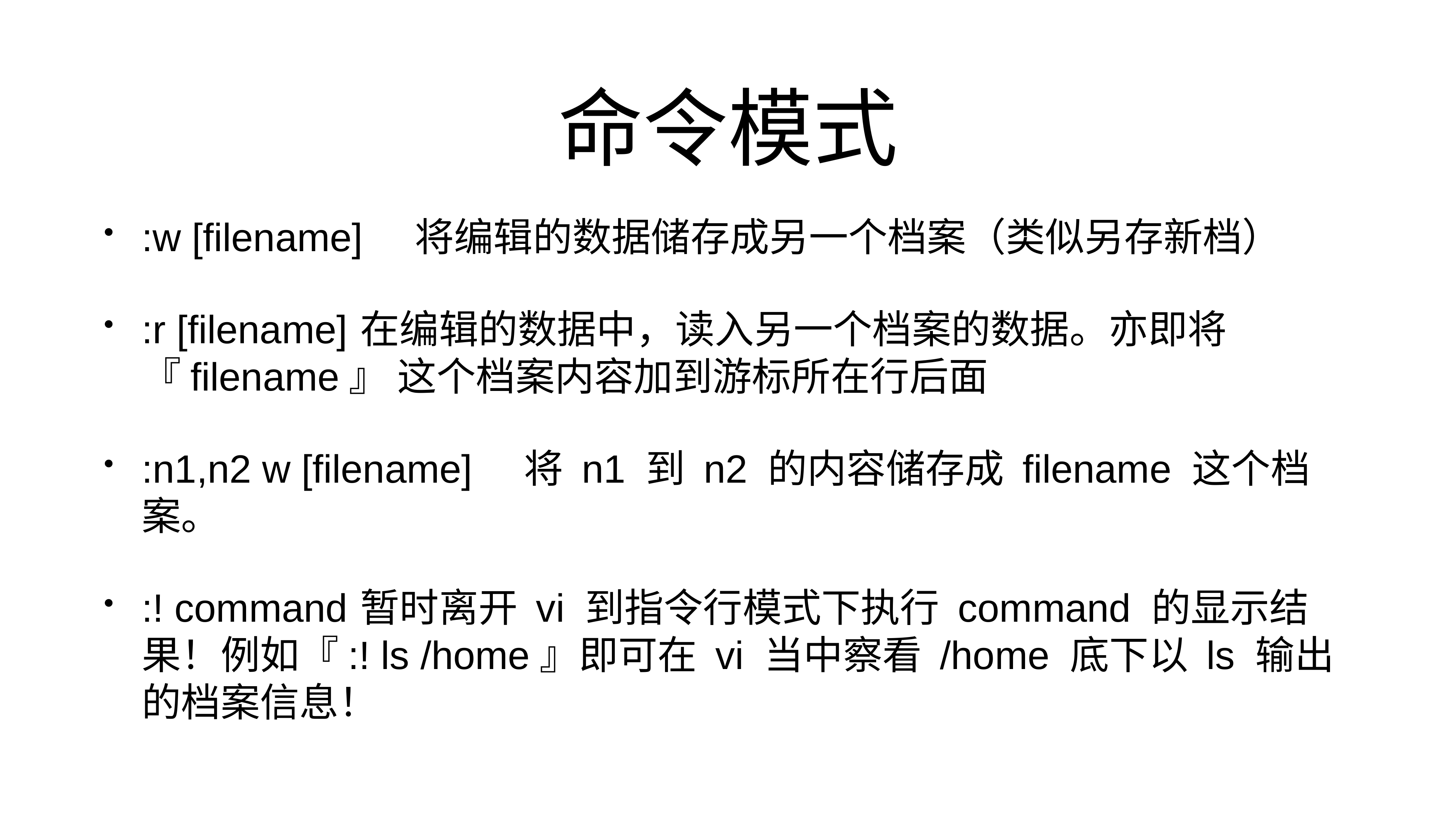

# 命令模式
:w [filename]	将编辑的数据储存成另一个档案（类似另存新档）
:r [filename]	在编辑的数据中，读入另一个档案的数据。亦即将 『filename』 这个档案内容加到游标所在行后面
:n1,n2 w [filename]	将 n1 到 n2 的内容储存成 filename 这个档案。
:! command	暂时离开 vi 到指令行模式下执行 command 的显示结果！例如『:! ls /home』即可在 vi 当中察看 /home 底下以 ls 输出的档案信息！